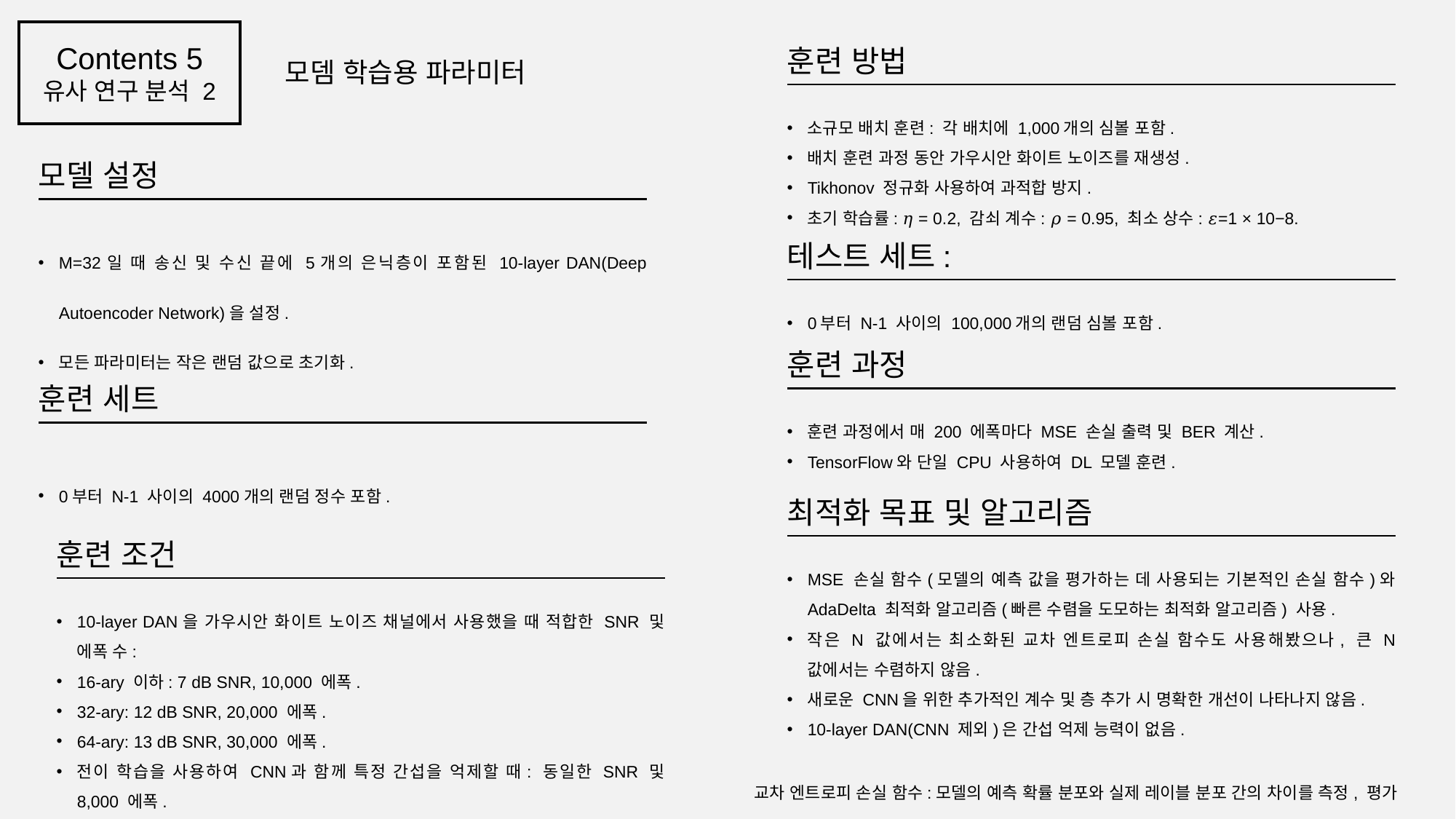

Contents 5
유사 연구 분석 2
훈련 방법

소규모 배치 훈련: 각 배치에 1,000개의 심볼 포함.
배치 훈련 과정 동안 가우시안 화이트 노이즈를 재생성.
Tikhonov 정규화 사용하여 과적합 방지.
초기 학습률: 𝜂 = 0.2, 감쇠 계수: 𝜌 = 0.95, 최소 상수: 𝜀=1 × 10−8.
모뎀 학습용 파라미터
모델 설정

M=32일 때 송신 및 수신 끝에 5개의 은닉층이 포함된 10-layer DAN(Deep Autoencoder Network)을 설정.
모든 파라미터는 작은 랜덤 값으로 초기화.
테스트 세트:

0부터 N-1 사이의 100,000개의 랜덤 심볼 포함.
훈련 과정

훈련 과정에서 매 200 에폭마다 MSE 손실 출력 및 BER 계산.
TensorFlow와 단일 CPU 사용하여 DL 모델 훈련.
훈련 세트

0부터 N-1 사이의 4000개의 랜덤 정수 포함.
최적화 목표 및 알고리즘

MSE 손실 함수(모델의 예측 값을 평가하는 데 사용되는 기본적인 손실 함수)와 AdaDelta 최적화 알고리즘(빠른 수렴을 도모하는 최적화 알고리즘) 사용.
작은 N 값에서는 최소화된 교차 엔트로피 손실 함수도 사용해봤으나, 큰 N 값에서는 수렴하지 않음.
새로운 CNN을 위한 추가적인 계수 및 층 추가 시 명확한 개선이 나타나지 않음.
10-layer DAN(CNN 제외)은 간섭 억제 능력이 없음.
훈련 조건

10-layer DAN을 가우시안 화이트 노이즈 채널에서 사용했을 때 적합한 SNR 및 에폭 수:
16-ary 이하: 7 dB SNR, 10,000 에폭.
32-ary: 12 dB SNR, 20,000 에폭.
64-ary: 13 dB SNR, 30,000 에폭.
전이 학습을 사용하여 CNN과 함께 특정 간섭을 억제할 때: 동일한 SNR 및 8,000 에폭.
교차 엔트로피 손실 함수:모델의 예측 확률 분포와 실제 레이블 분포 간의 차이를 측정, 평가